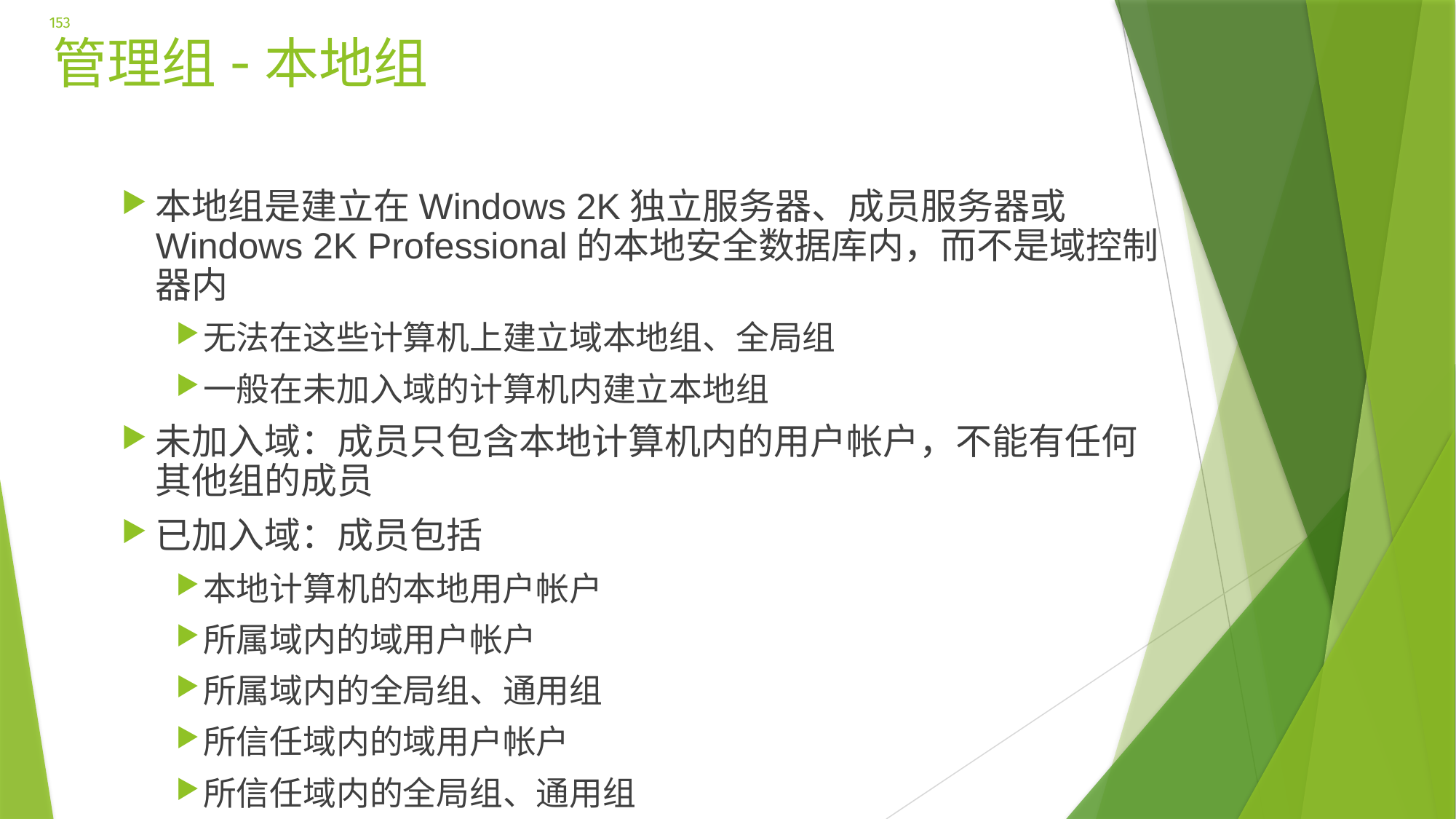

153
# 管理组-本地组
本地组是建立在Windows 2K独立服务器、成员服务器或Windows 2K Professional的本地安全数据库内，而不是域控制器内
无法在这些计算机上建立域本地组、全局组
一般在未加入域的计算机内建立本地组
未加入域：成员只包含本地计算机内的用户帐户，不能有任何其他组的成员
已加入域：成员包括
本地计算机的本地用户帐户
所属域内的域用户帐户
所属域内的全局组、通用组
所信任域内的域用户帐户
所信任域内的全局组、通用组